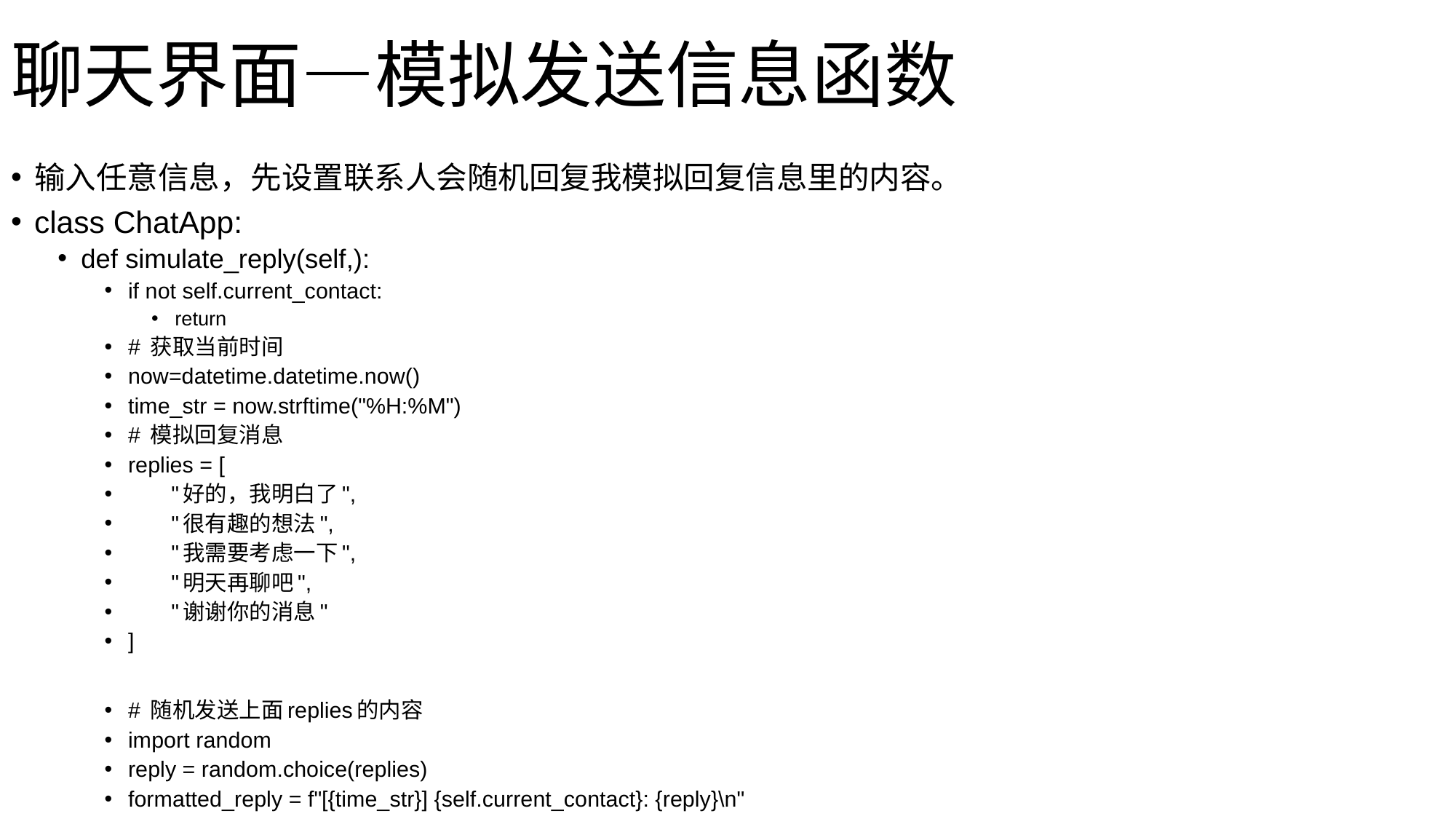

# 聊天界面—模拟发送信息函数
输入任意信息，先设置联系人会随机回复我模拟回复信息里的内容。
class ChatApp:
def simulate_reply(self,):
if not self.current_contact:
return
# 获取当前时间
now=datetime.datetime.now()
time_str = now.strftime("%H:%M")
# 模拟回复消息
replies = [
       "好的，我明白了",
       "很有趣的想法",
       "我需要考虑一下",
       "明天再聊吧",
       "谢谢你的消息"
]

# 随机发送上面replies的内容
import random
reply = random.choice(replies)
formatted_reply = f"[{time_str}] {self.current_contact}: {reply}\n"